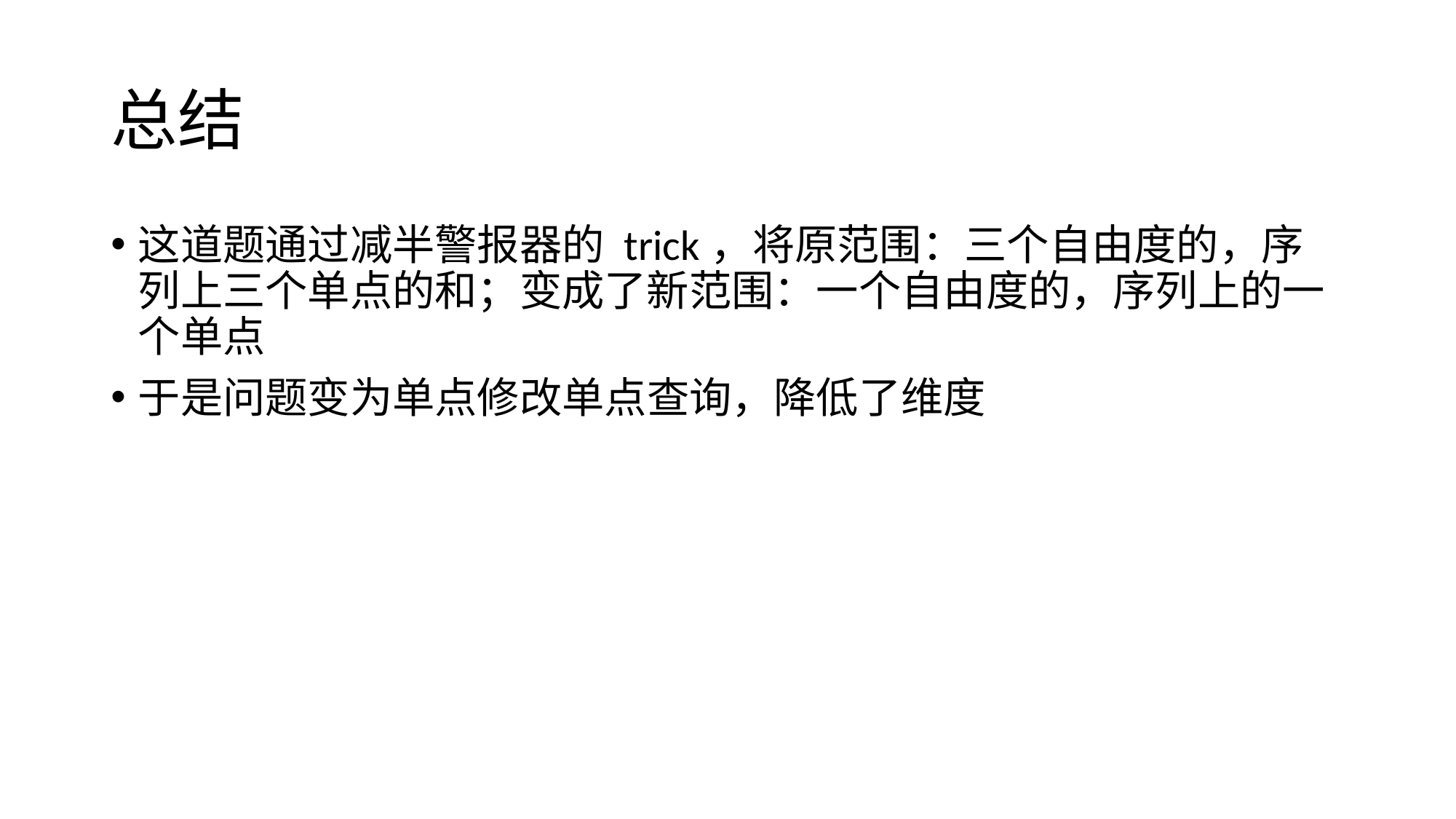

# 总结
这道题通过减半警报器的 trick，将原范围：三个自由度的，序列上三个单点的和；变成了新范围：一个自由度的，序列上的一个单点
于是问题变为单点修改单点查询，降低了维度